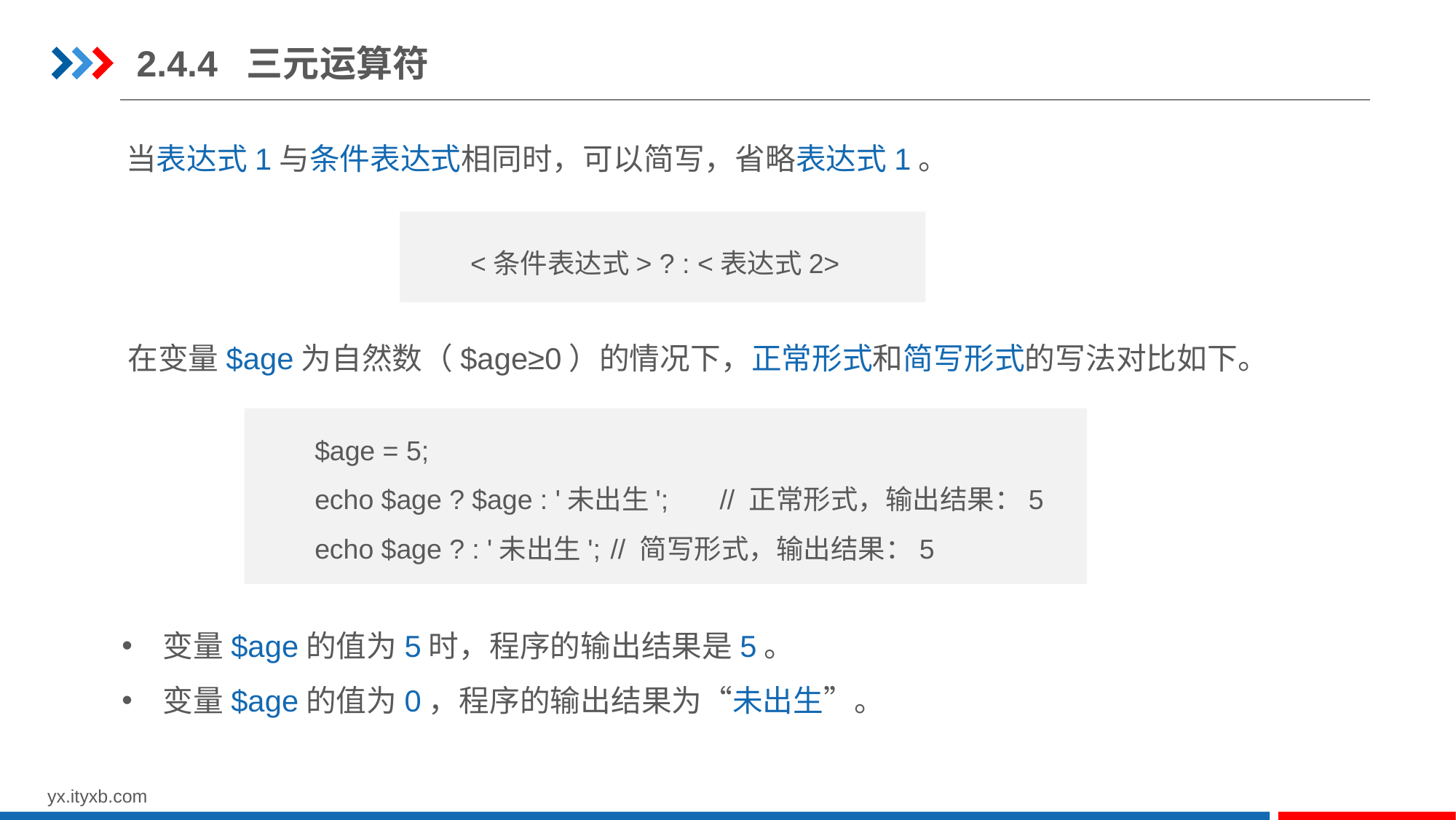

2.4.4  三元运算符
当表达式1与条件表达式相同时，可以简写，省略表达式1。

<条件表达式> ? : <表达式2>
在变量$age为自然数（$age≥0）的情况下，正常形式和简写形式的写法对比如下。

$age = 5;
echo $age ? $age : '未出生';	// 正常形式，输出结果：5
echo $age ? : '未出生';	// 简写形式，输出结果：5
变量$age的值为5时，程序的输出结果是5。
变量$age的值为0，程序的输出结果为“未出生”。